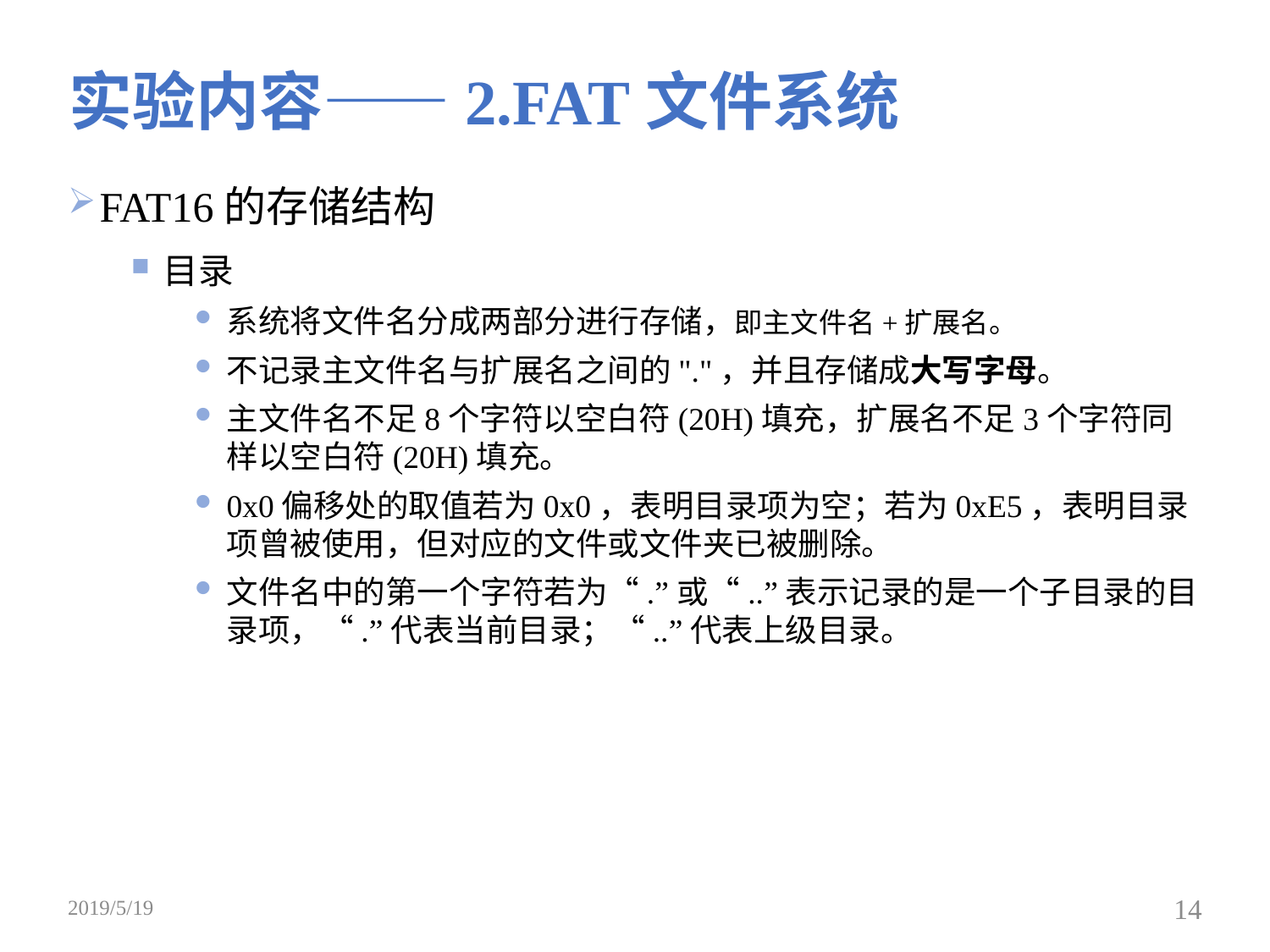

# 实验内容——2.FAT文件系统
FAT16的存储结构
目录
系统将文件名分成两部分进行存储，即主文件名+扩展名。
不记录主文件名与扩展名之间的"."，并且存储成大写字母。
主文件名不足8个字符以空白符(20H)填充，扩展名不足3个字符同样以空白符(20H)填充。
0x0偏移处的取值若为0x0，表明目录项为空；若为0xE5，表明目录项曾被使用，但对应的文件或文件夹已被删除。
文件名中的第一个字符若为“.”或“..”表示记录的是一个子目录的目录项，“.”代表当前目录；“..”代表上级目录。

2019/5/19
14